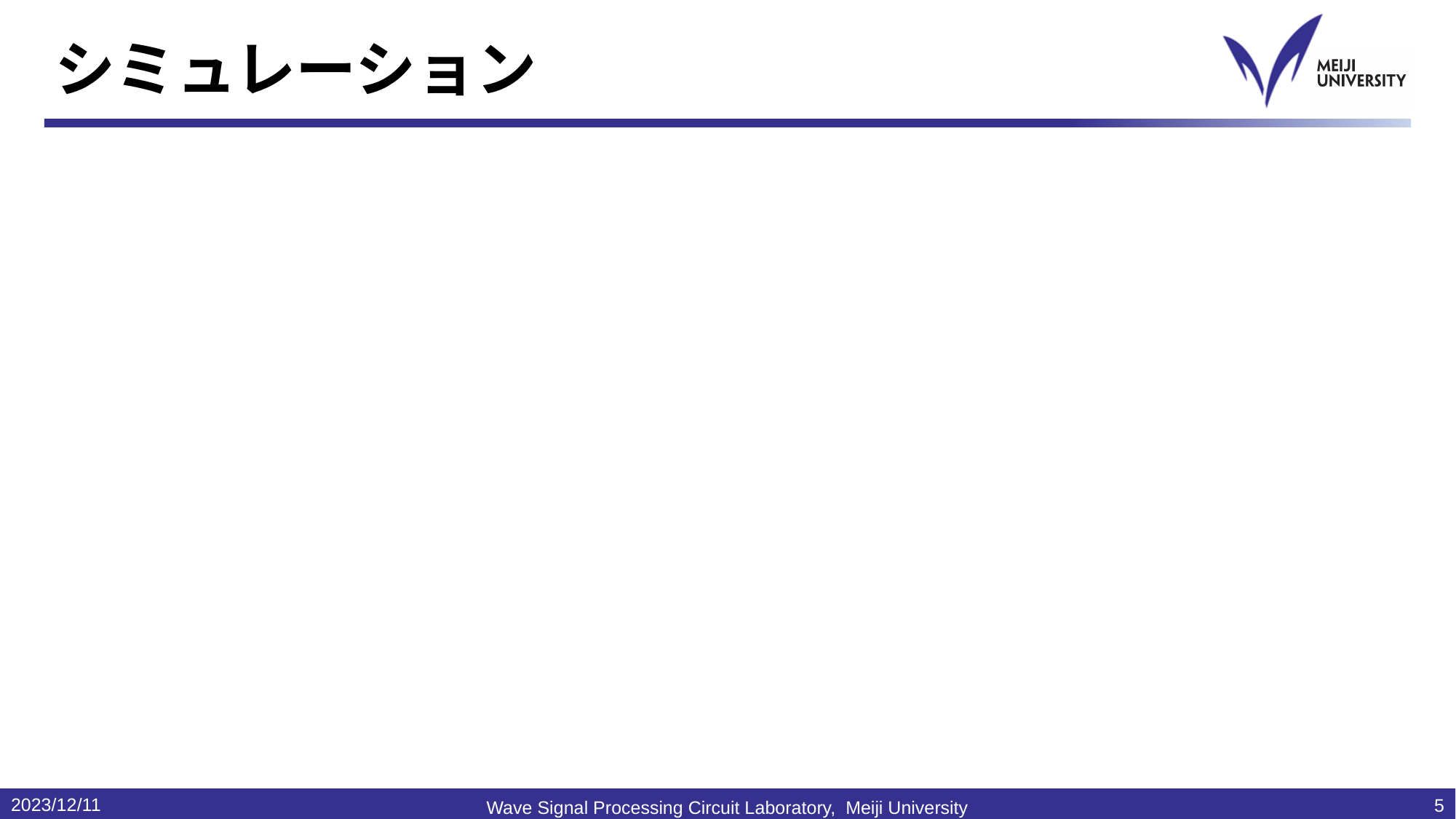

# シミュレーション
2023/12/11
5
Wave Signal Processing Circuit Laboratory,  Meiji University